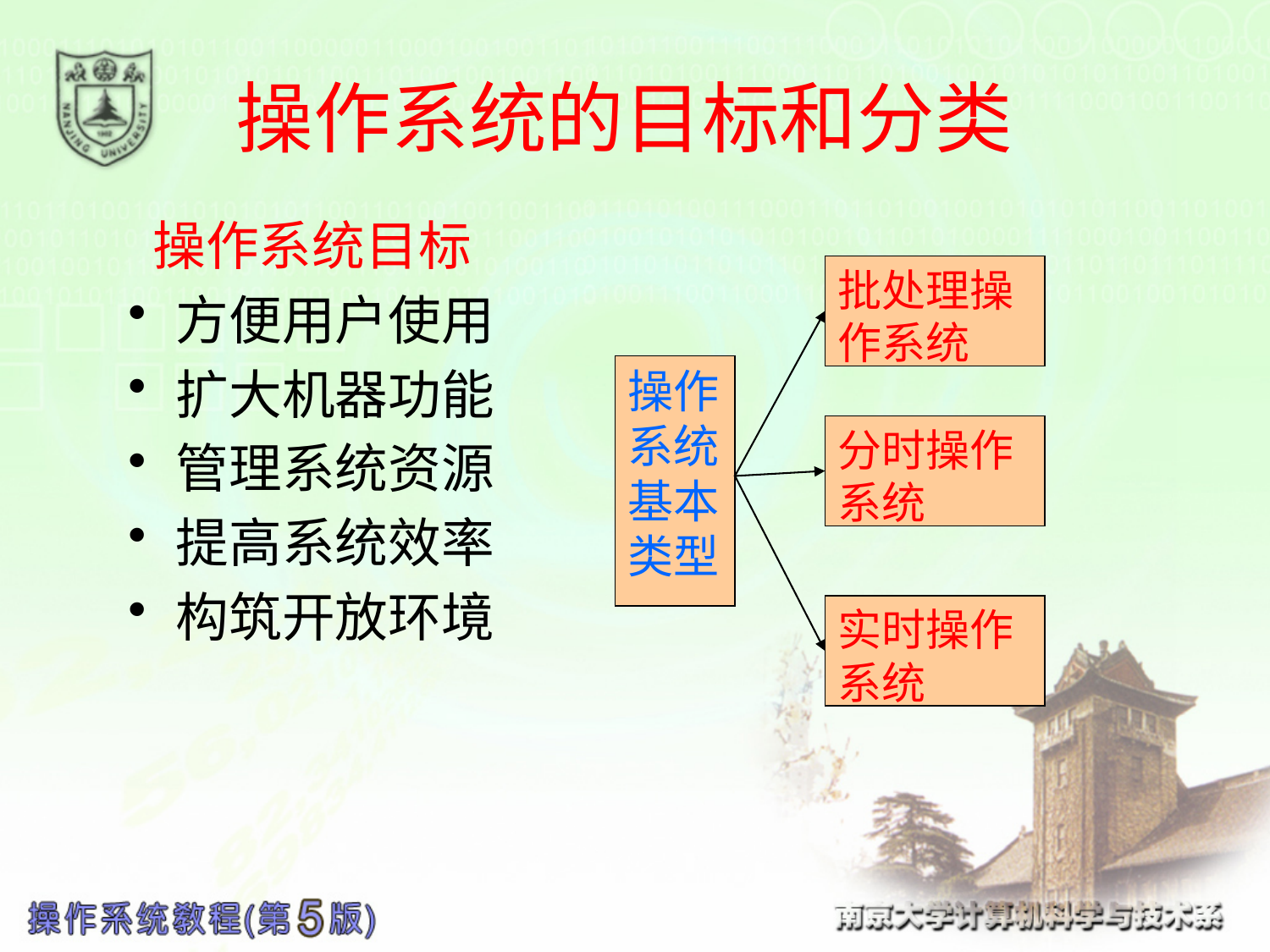

# 操作系统的目标和分类
 操作系统目标
方便用户使用
扩大机器功能
管理系统资源
提高系统效率
构筑开放环境

批处理操作系统
操作系统基本类型
分时操作系统
实时操作系统